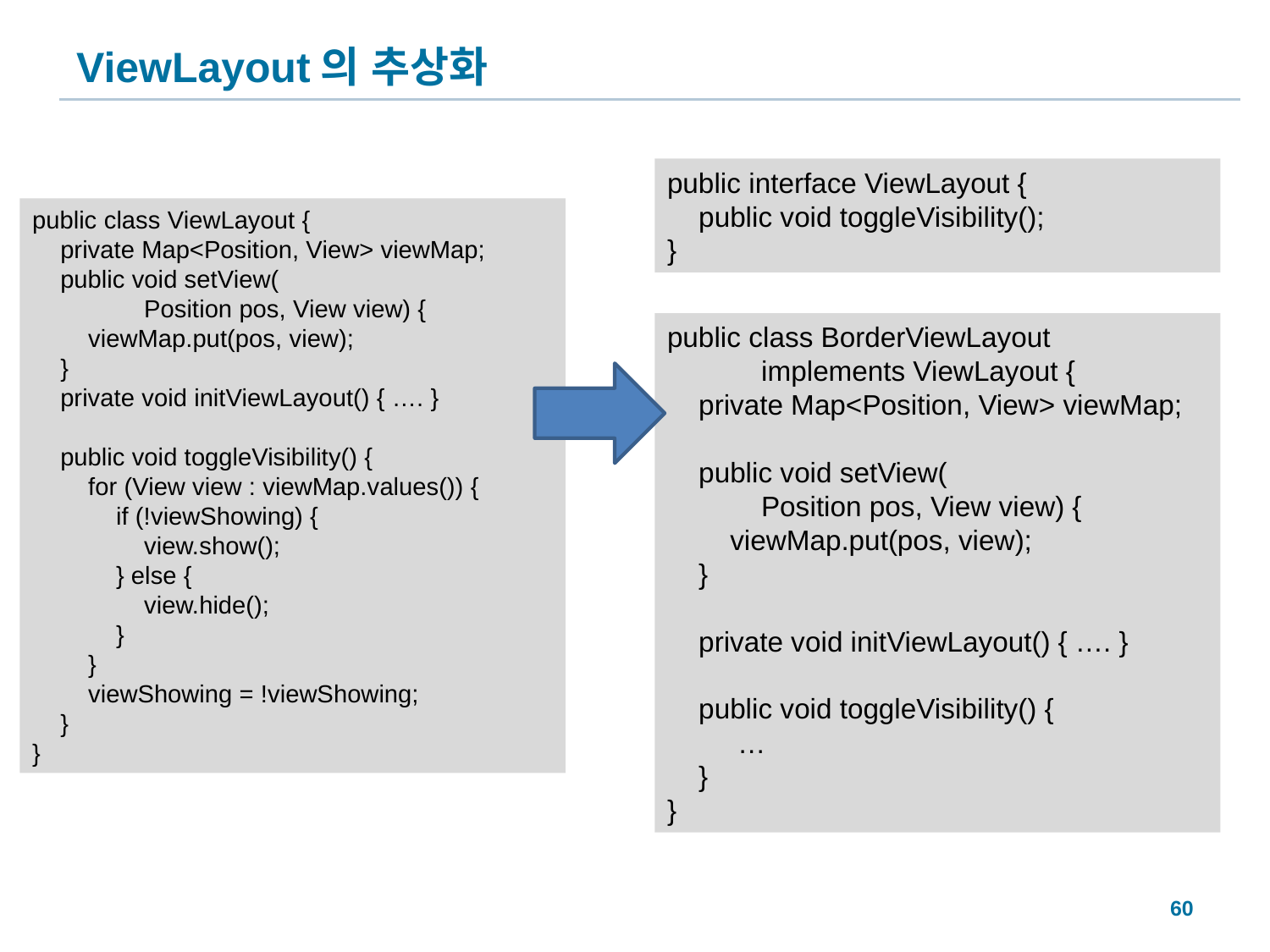

# ViewLayout의 추상화
public interface ViewLayout {
    public void toggleVisibility();
}
public class ViewLayout {
    private Map<Position, View> viewMap;
    public void setView(
                Position pos, View view) {
        viewMap.put(pos, view);
    }
    private void initViewLayout() { …. }

    public void toggleVisibility() {
        for (View view : viewMap.values()) {
            if (!viewShowing) {
                view.show();
            } else {
                view.hide();
            }
        }
        viewShowing = !viewShowing;
    }
}
public class BorderViewLayout
            implements ViewLayout {
    private Map<Position, View> viewMap;

    public void setView(
            Position pos, View view) {
        viewMap.put(pos, view);
    }

    private void initViewLayout() { …. }

    public void toggleVisibility() {
         …
    }
}

60